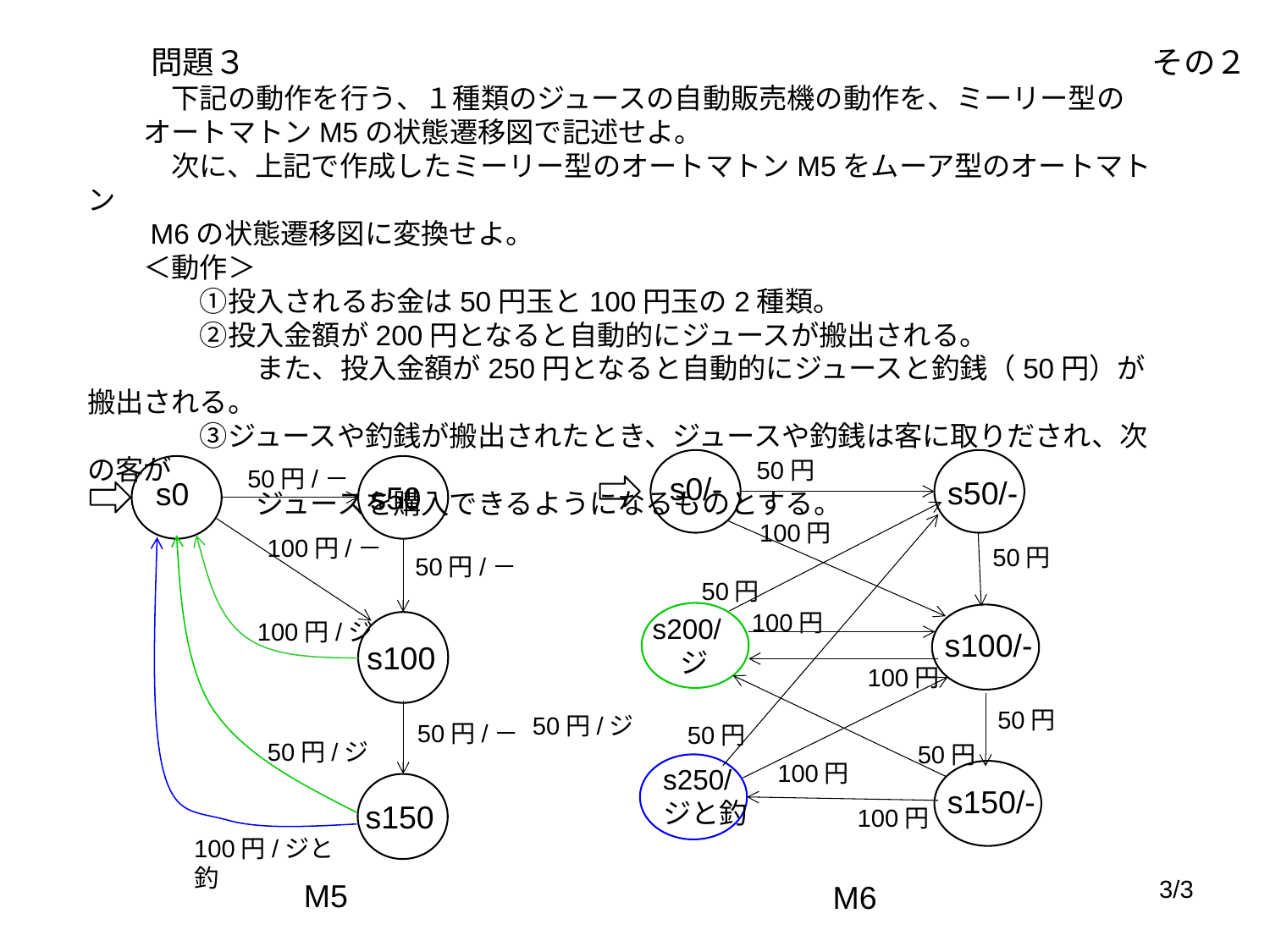

その２
　　問題３
　　　下記の動作を行う、１種類のジュースの自動販売機の動作を、ミーリー型の
　　オートマトンM5の状態遷移図で記述せよ。
　　　次に、上記で作成したミーリー型のオートマトンM5をムーア型のオートマトン
　　M6の状態遷移図に変換せよ。
　　＜動作＞
　　　　①投入されるお金は50円玉と100円玉の2種類。
　　　　②投入金額が200円となると自動的にジュースが搬出される。
　　　　　　また、投入金額が250円となると自動的にジュースと釣銭（50円）が搬出される。
　　　　③ジュースや釣銭が搬出されたとき、ジュースや釣銭は客に取りだされ、次の客が
　　　　　　ジュースを購入できるようになるものとする。
50円

50円/－
s0/-
s50/-
s0
s50

100円
100円/－

50円

50円/－
50円
100円

s200/
　ジ
100円/ジ

s100/-
s100
100円
50円
50円/ジ
50円/－
50円
50円/ジ
50円
100円

s250/
ジと釣

s150/-
s150
100円
100円/ジと釣
3/3
M5
M6